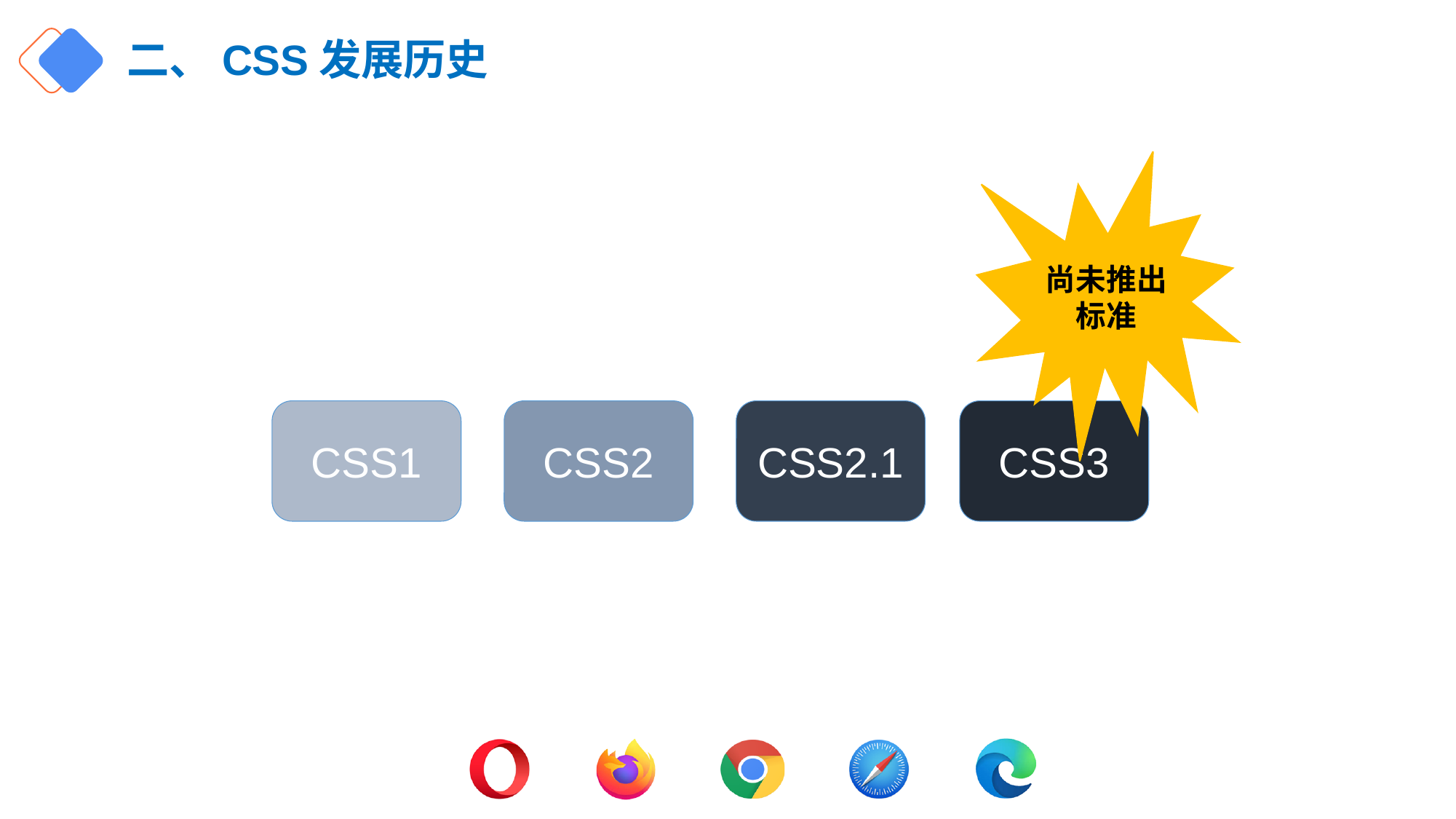

# 二、CSS发展历史
尚未推出标准
CSS1
CSS2
CSS2.1
CSS3